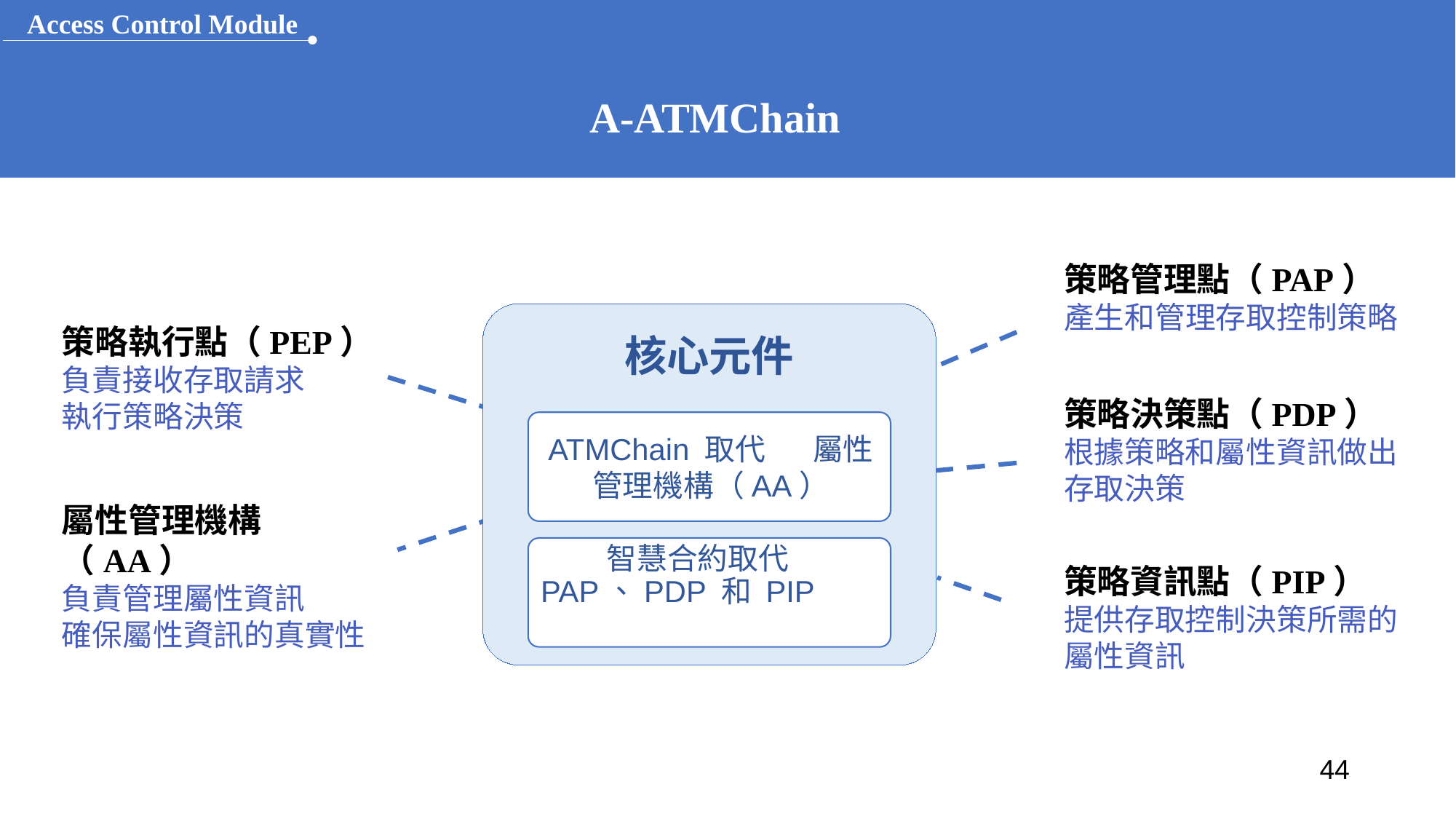

Access Control Module
A-ATMChain
策略管理點（PAP）
產生和管理存取控制策略

策略決策點（PDP）
根據策略和屬性資訊做出存取決策

策略資訊點（PIP）
提供存取控制決策所需的屬性資訊
核心元件
ATMChain 取代       屬性管理機構（AA）
 智慧合約取代       PAP、PDP 和 PIP
策略執行點（PEP）
負責接收存取請求
執行策略決策

屬性管理機構（AA）
負責管理屬性資訊
確保屬性資訊的真實性
44